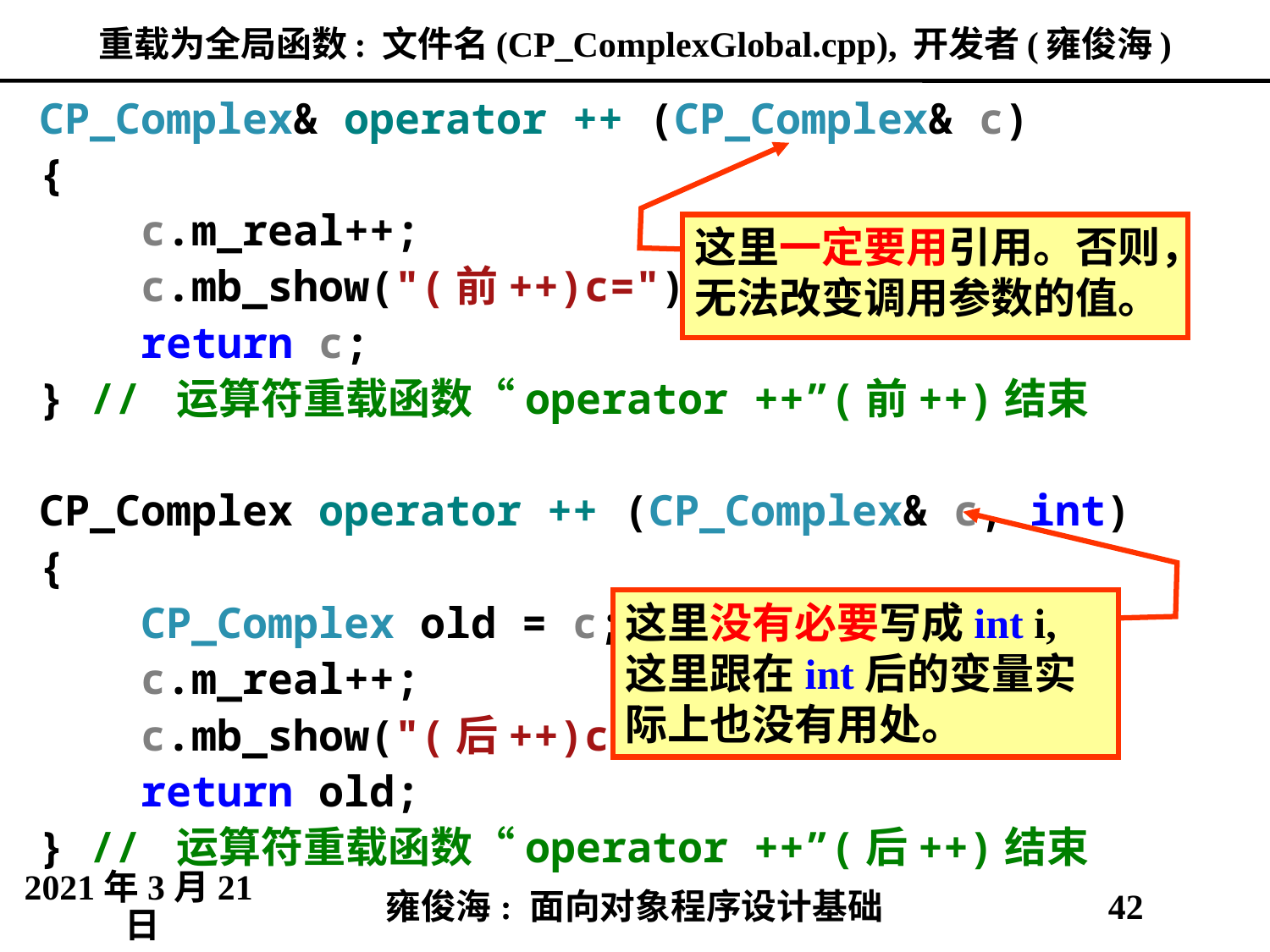

# 重载为全局函数: 文件名(CP_ComplexGlobal.cpp), 开发者(雍俊海)

CP_Complex& operator ++ (CP_Complex& c)
{
    c.m_real++;
    c.mb_show("(前++)c=");
    return c;
} // 运算符重载函数“operator ++”(前++)结束

CP_Complex operator ++ (CP_Complex& c, int)
{
    CP_Complex old = c;
    c.m_real++;
    c.mb_show("(后++)c=");
    return old;
} // 运算符重载函数“operator ++”(后++)结束
这里一定要用引用。否则，无法改变调用参数的值。
这里没有必要写成int i, 这里跟在int后的变量实际上也没有用处。
2021年3月21日
雍俊海: 面向对象程序设计基础
42